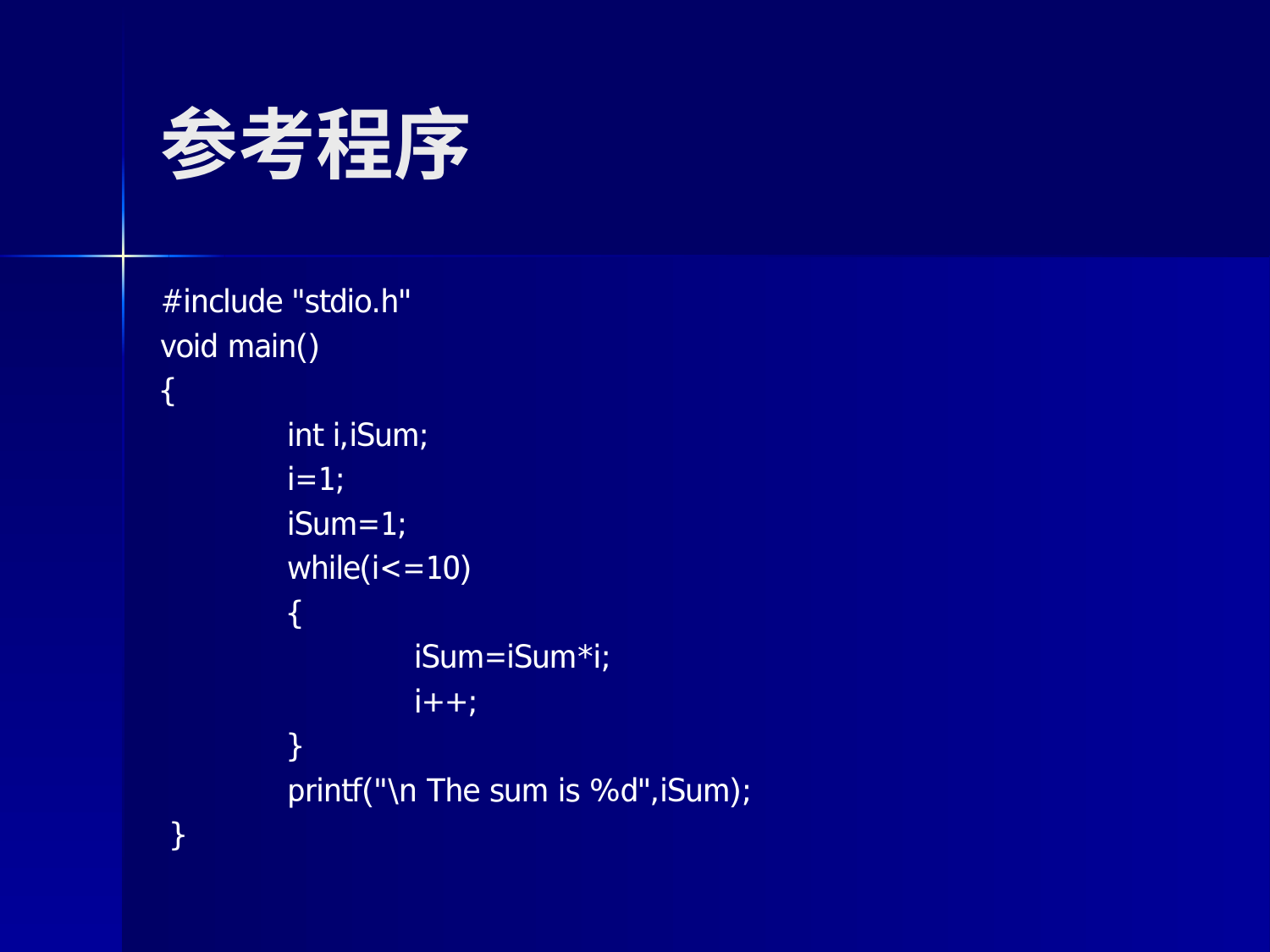

# 参考程序
#include "stdio.h"
void main()
{
	int i,iSum;
	i=1;
	iSum=1;
	while(i<=10)
	{
		iSum=iSum*i;
		i++;
	}
	printf("\n The sum is %d",iSum);
 }